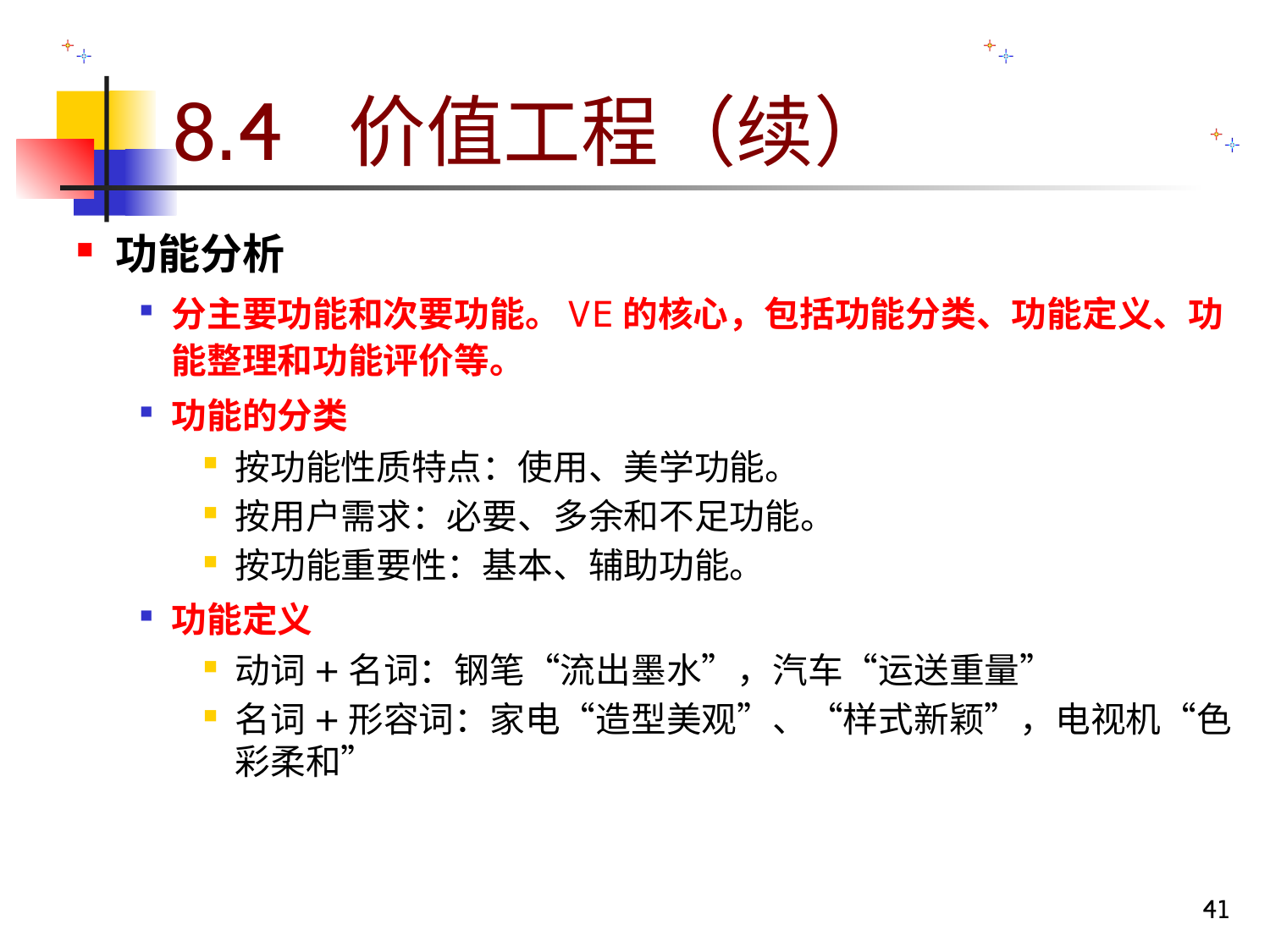

# 8.4  价值工程（续）
功能分析
分主要功能和次要功能。VE的核心，包括功能分类、功能定义、功能整理和功能评价等。
功能的分类
按功能性质特点：使用、美学功能。
按用户需求：必要、多余和不足功能。
按功能重要性：基本、辅助功能。
功能定义
动词+名词：钢笔“流出墨水”，汽车“运送重量”
名词+形容词：家电“造型美观”、“样式新颖”，电视机“色彩柔和”
41